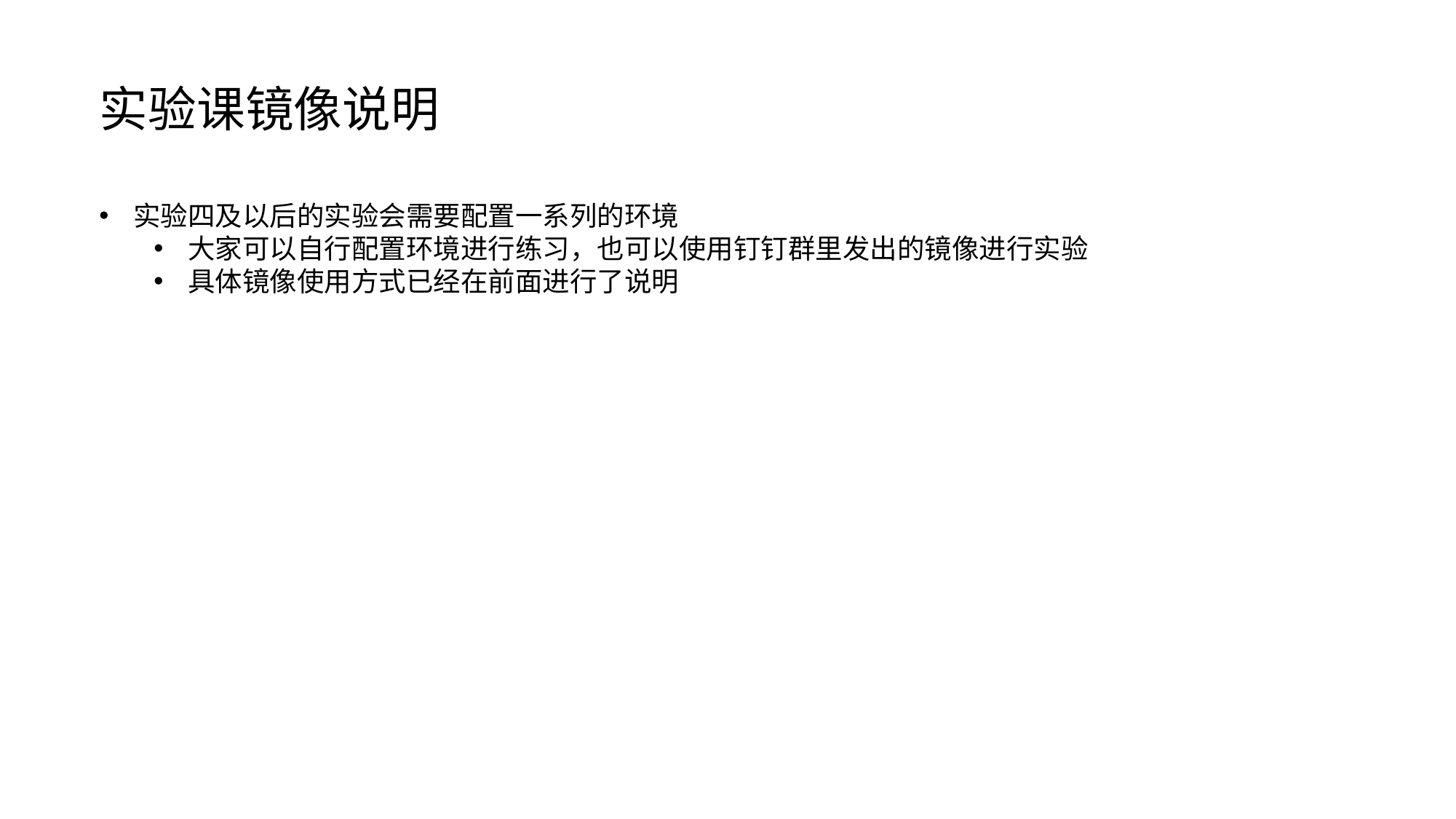

# 实验课镜像说明
实验四及以后的实验会需要配置一系列的环境
大家可以自行配置环境进行练习，也可以使用钉钉群里发出的镜像进行实验
具体镜像使用方式已经在前面进行了说明